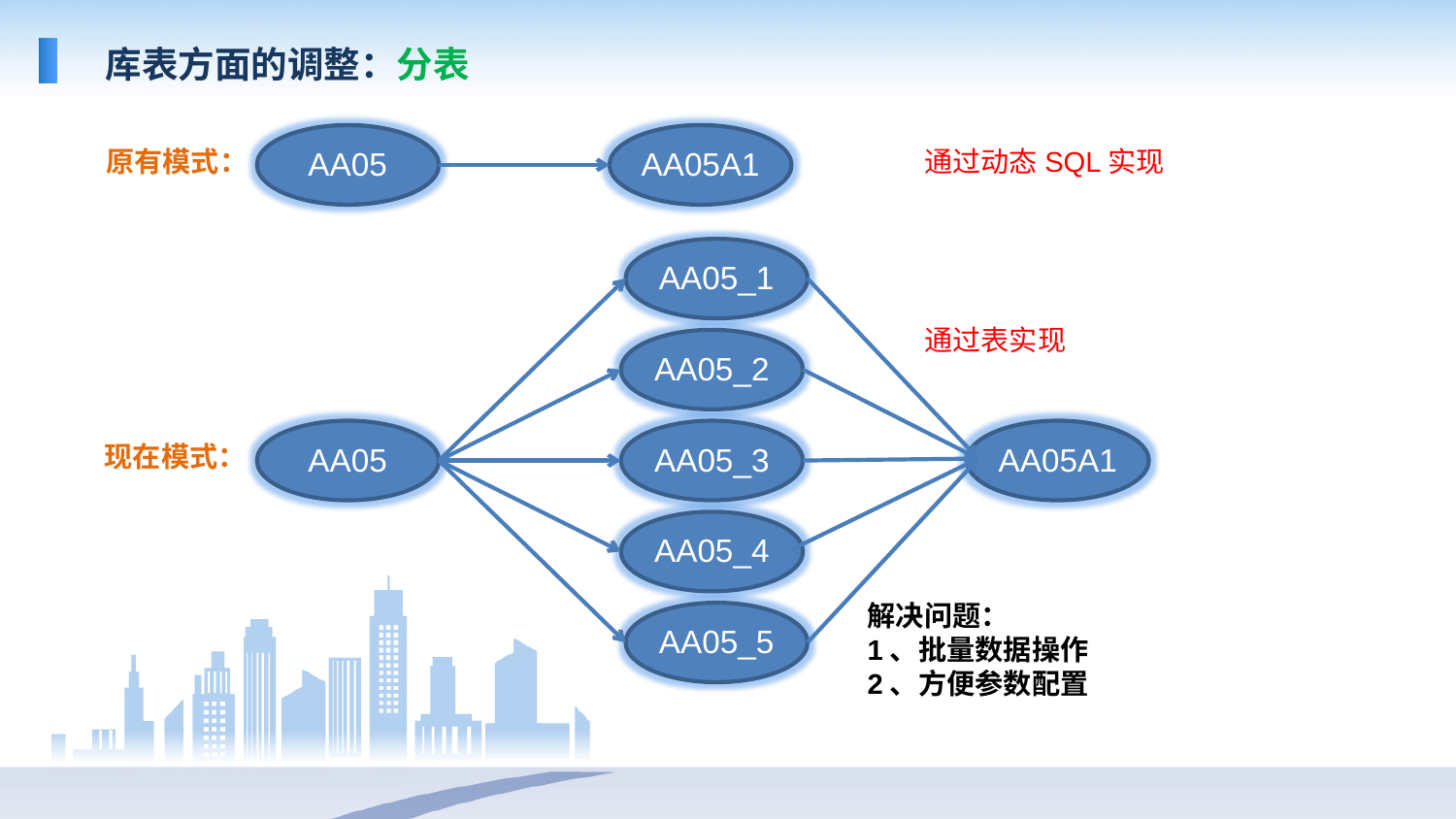

库表方面的调整：分表

原有模式：
AA05
AA05A1
通过动态SQL实现

AA05_1
通过表实现

AA05_2

现在模式：
AA05
AA05_3
AA05A1

AA05_4
解决问题：
1、批量数据操作
2、方便参数配置

AA05_5